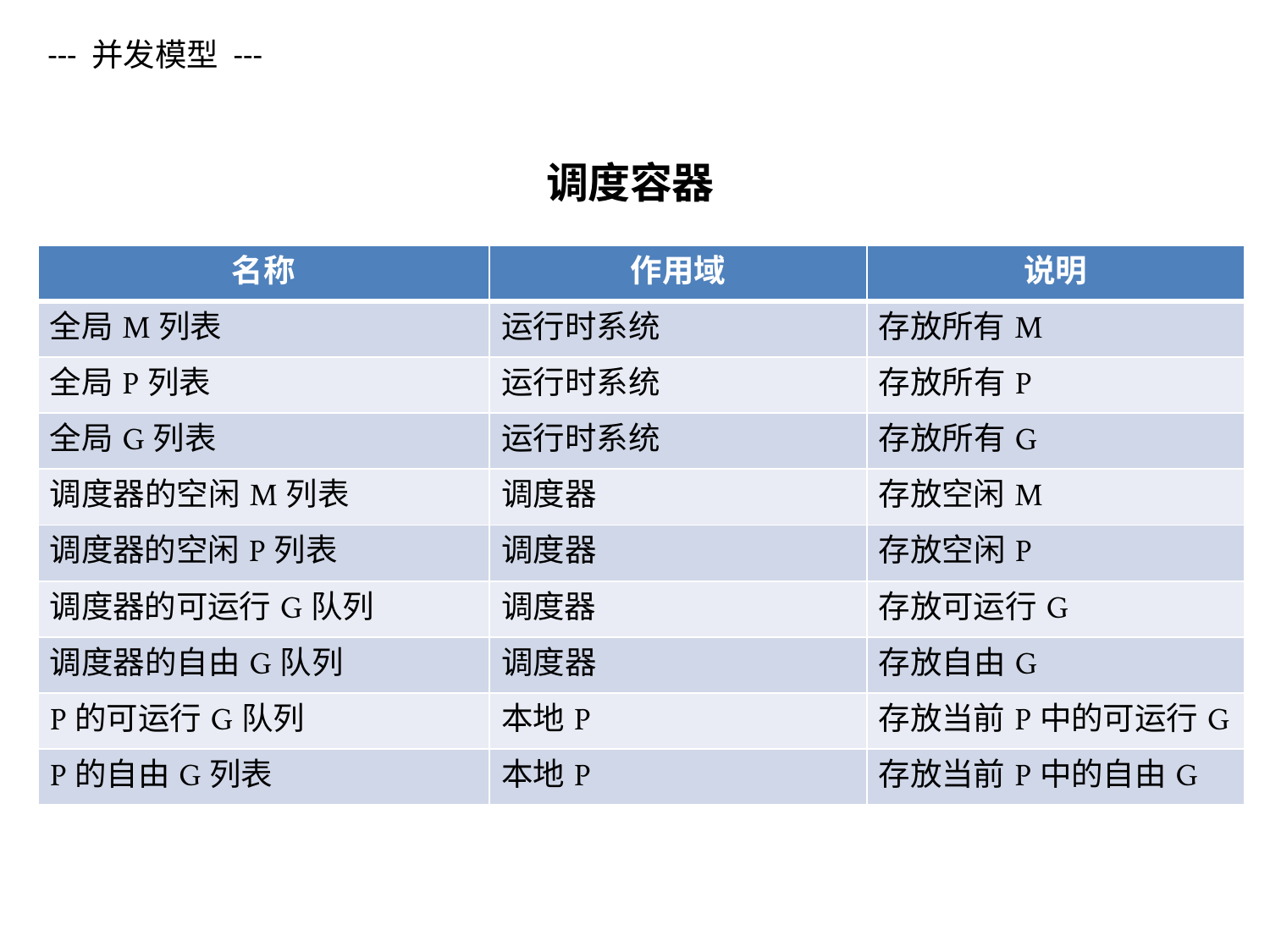

# --- 并发模型 ---
调度容器
| 名称 | 作用域 | 说明 |
| --- | --- | --- |
| 全局M列表 | 运行时系统 | 存放所有M |
| 全局P列表 | 运行时系统 | 存放所有P |
| 全局G列表 | 运行时系统 | 存放所有G |
| 调度器的空闲M列表 | 调度器 | 存放空闲M |
| 调度器的空闲P列表 | 调度器 | 存放空闲P |
| 调度器的可运行G队列 | 调度器 | 存放可运行G |
| 调度器的自由G队列 | 调度器 | 存放自由G |
| P的可运行G队列 | 本地P | 存放当前P中的可运行G |
| P的自由G列表 | 本地P | 存放当前P中的自由G |